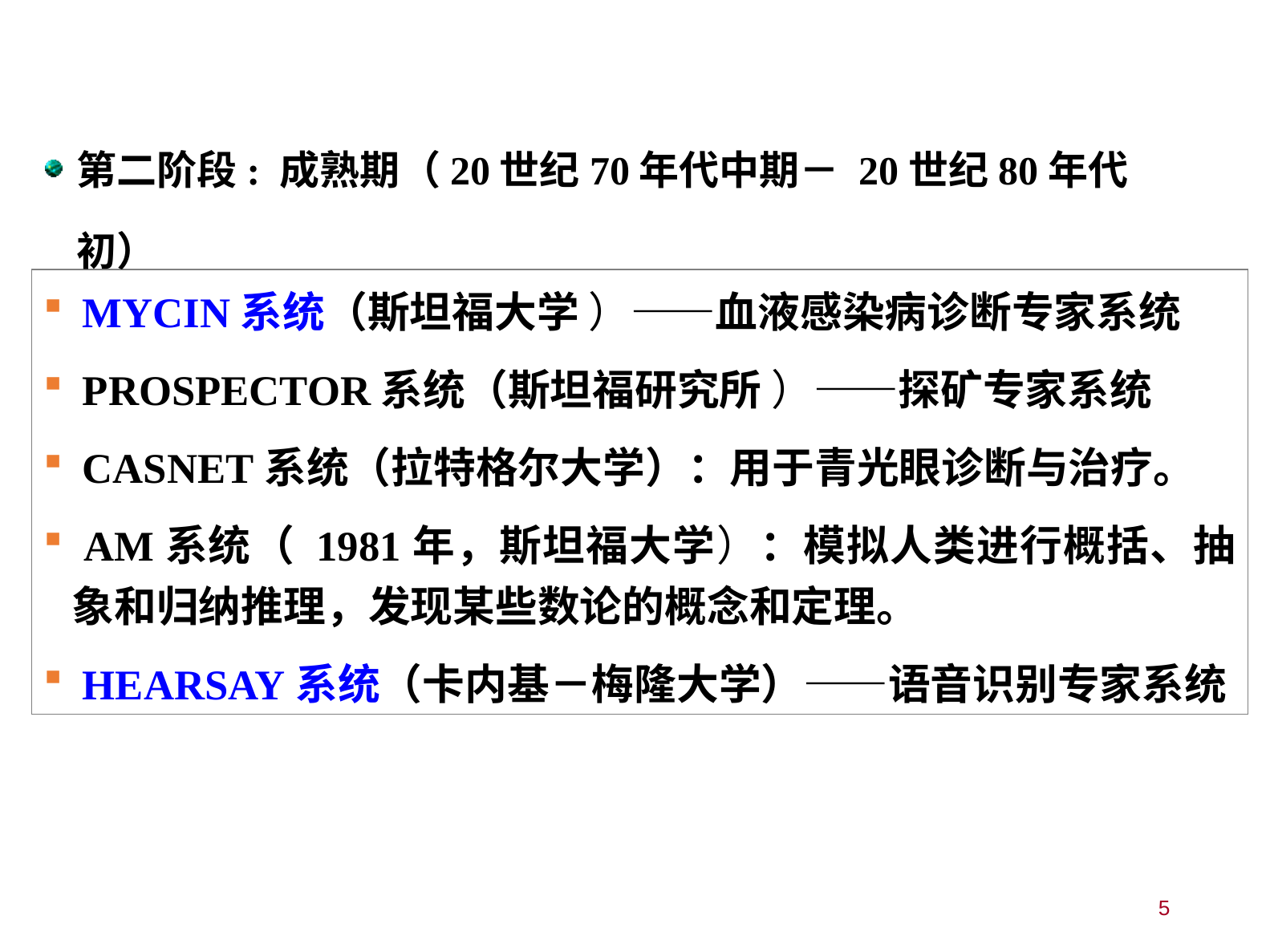

第二阶段: 成熟期（20世纪70年代中期－ 20世纪80年代初）
第二阶段: 成熟期（20世纪70年代中期－ 20世纪80年代初）
 MYCIN系统（斯坦福大学 ）——血液感染病诊断专家系统
 PROSPECTOR系统（斯坦福研究所 ）——探矿专家系统
 CASNET系统（拉特格尔大学）：用于青光眼诊断与治疗。
 AM系统（ 1981年，斯坦福大学）：模拟人类进行概括、抽象和归纳推理，发现某些数论的概念和定理。
 HEARSAY系统（卡内基－梅隆大学）——语音识别专家系统
5